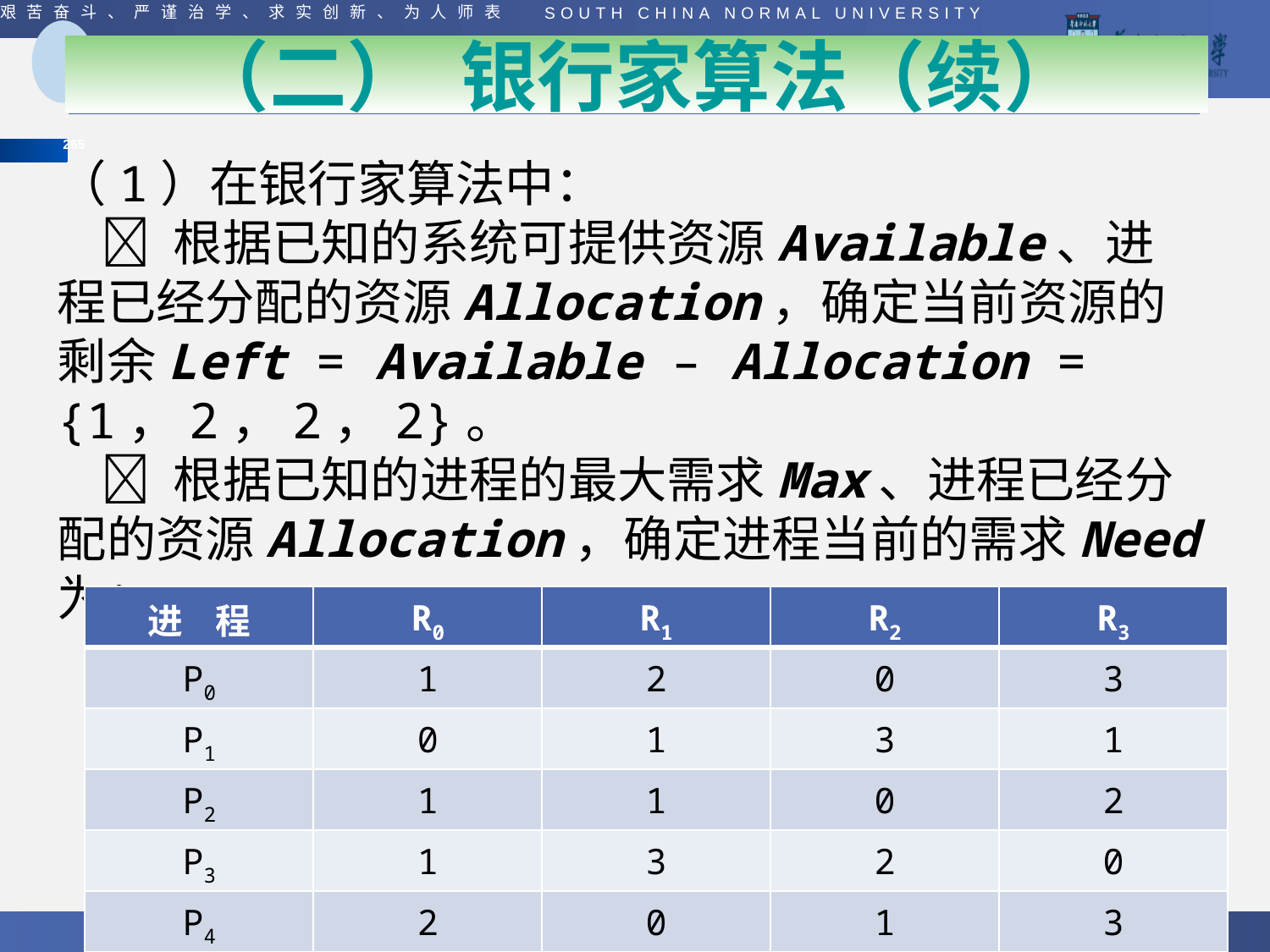

（二）  银行家算法（续）
（1）在银行家算法中：
    • 根据已知的系统可提供资源Available、进程已经分配的资源Allocation，确定当前资源的剩余Left = Available – Allocation = {1，2，2，2}。
    • 根据已知的进程的最大需求Max、进程已经分配的资源Allocation，确定进程当前的需求Need为：

| 进 程 | R0 | R1 | R2 | R3 |
| --- | --- | --- | --- | --- |
| P0 | 1 | 2 | 0 | 3 |
| P1 | 0 | 1 | 3 | 1 |
| P2 | 1 | 1 | 0 | 2 |
| P3 | 1 | 3 | 2 | 0 |
| P4 | 2 | 0 | 1 | 3 |

265